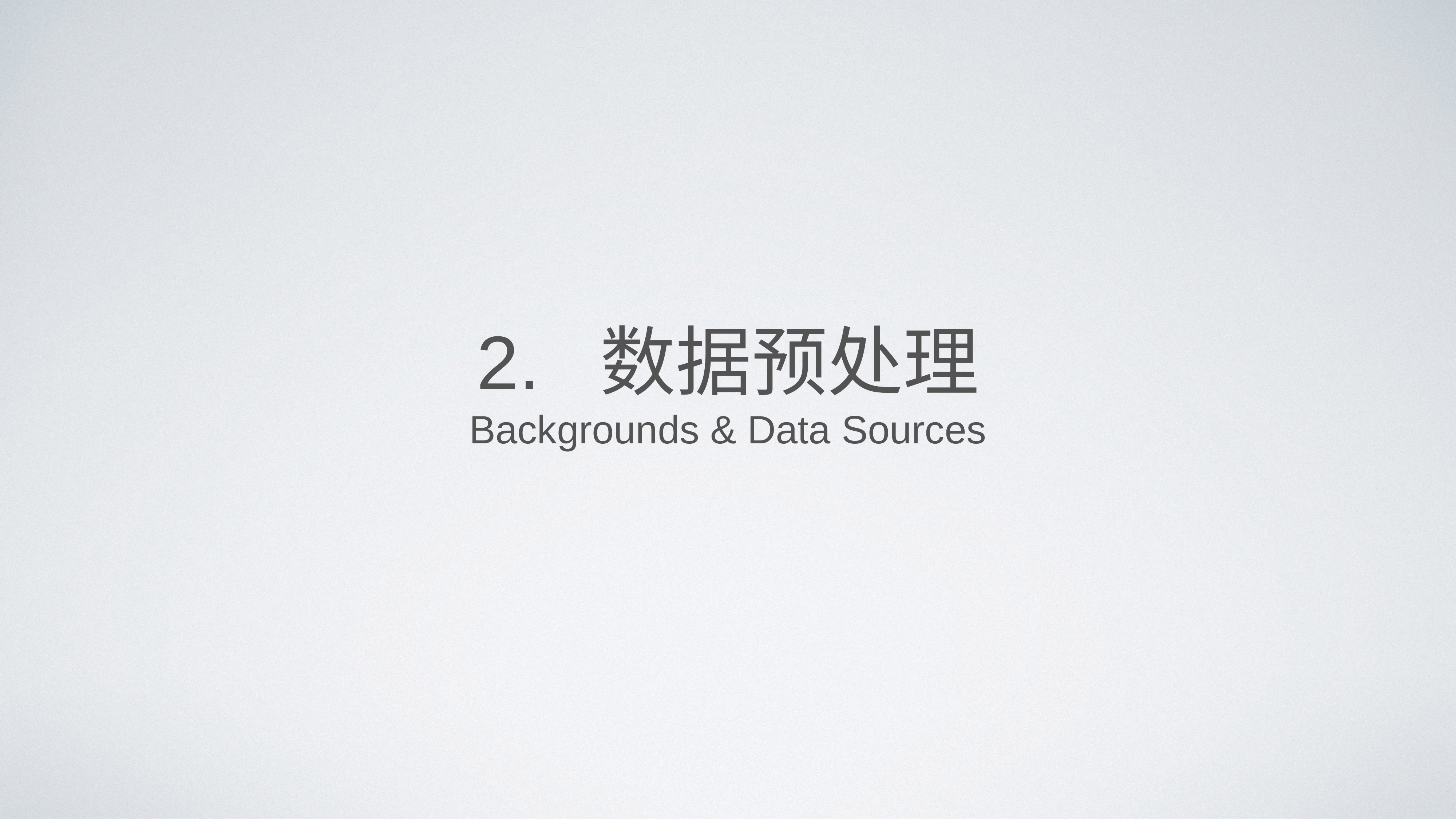

# 2.  数据预处理
Backgrounds & Data Sources